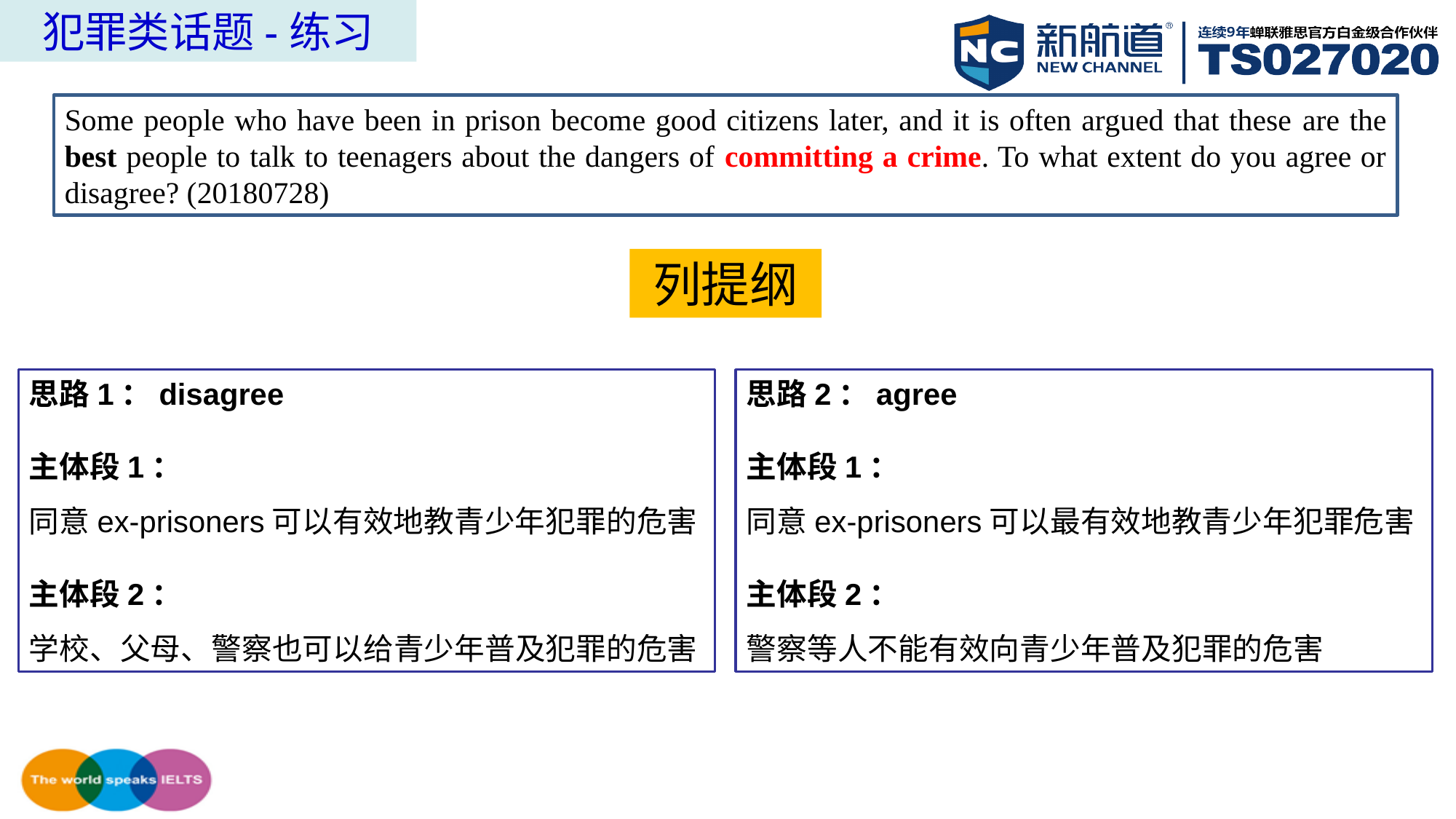

犯罪类话题-练习
Some people who have been in prison become good citizens later, and it is often argued that these are the best people to talk to teenagers about the dangers of committing a crime. To what extent do you agree or disagree? (20180728)
列提纲
思路1：disagree

主体段1：
同意ex-prisoners可以有效地教青少年犯罪的危害

主体段2：
学校、父母、警察也可以给青少年普及犯罪的危害
思路2：agree

主体段1：
同意ex-prisoners可以最有效地教青少年犯罪危害

主体段2：
警察等人不能有效向青少年普及犯罪的危害